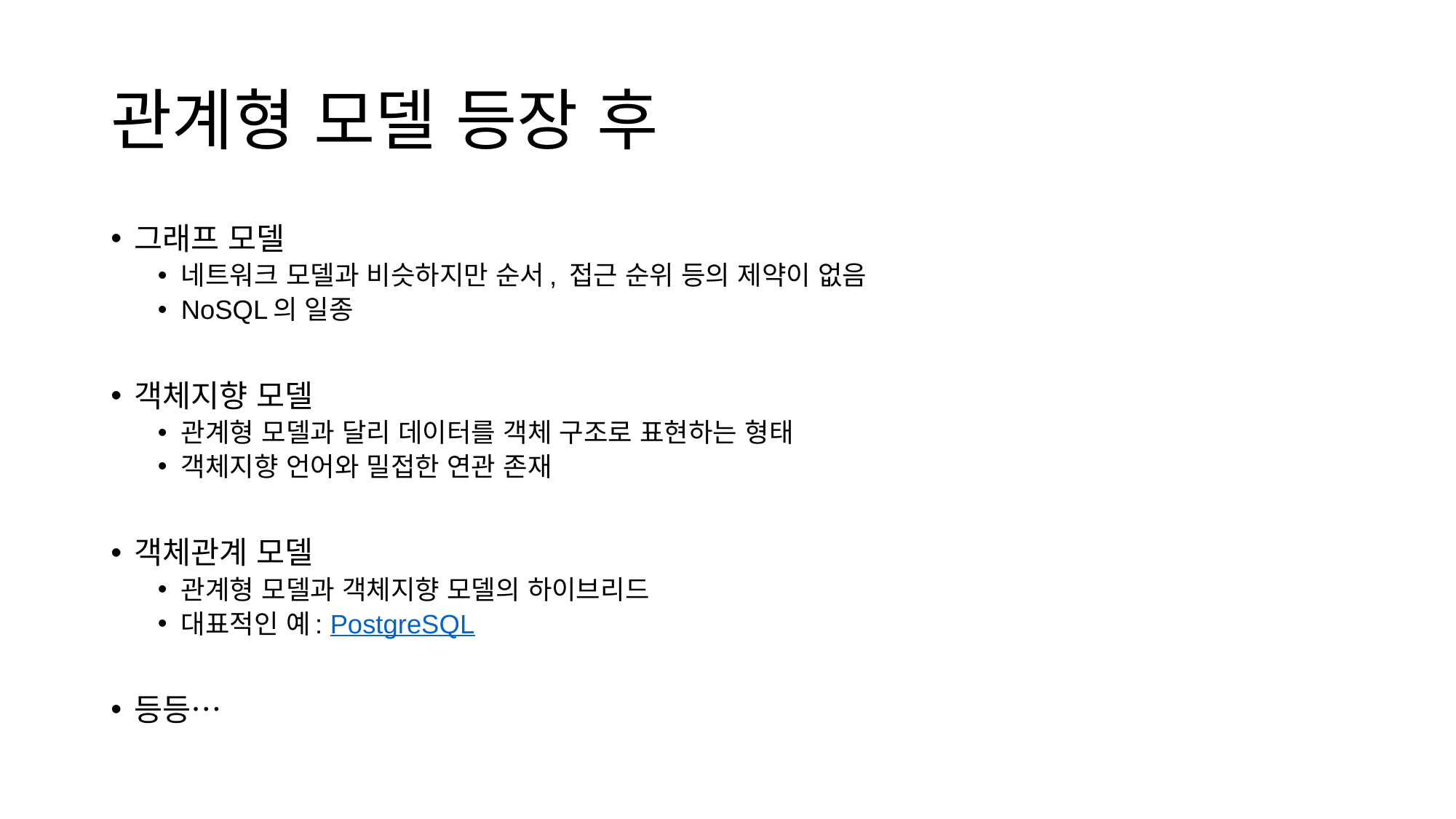

# 관계형 모델 등장 후
그래프 모델
네트워크 모델과 비슷하지만 순서, 접근 순위 등의 제약이 없음
NoSQL의 일종

객체지향 모델
관계형 모델과 달리 데이터를 객체 구조로 표현하는 형태
객체지향 언어와 밀접한 연관 존재

객체관계 모델
관계형 모델과 객체지향 모델의 하이브리드
대표적인 예: PostgreSQL

등등…